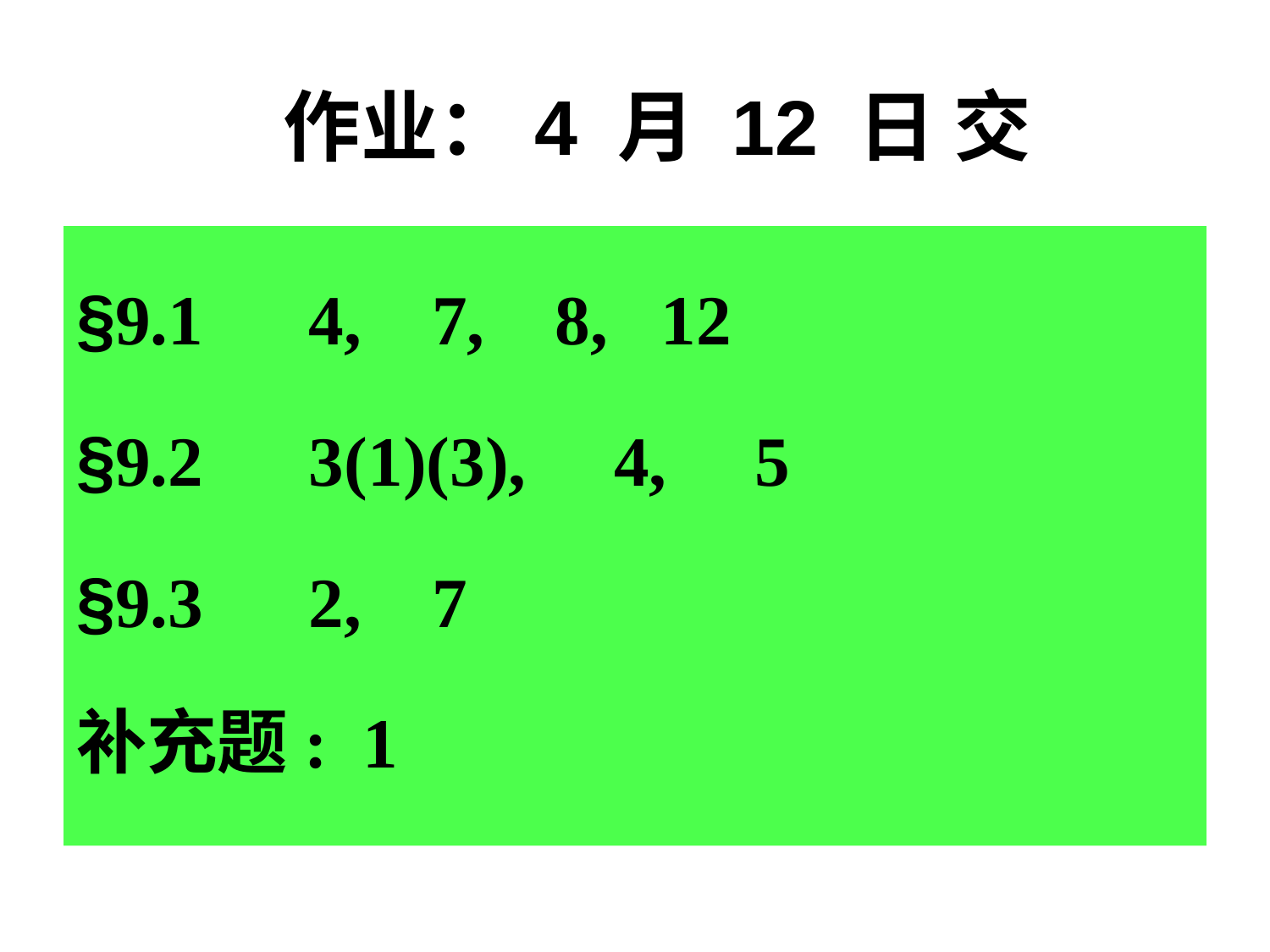

作业：4 月 12 日 交
§9.1      4,    7,    8,   12
§9.2      3(1)(3),     4,     5
§9.3      2,    7
补充题:  1